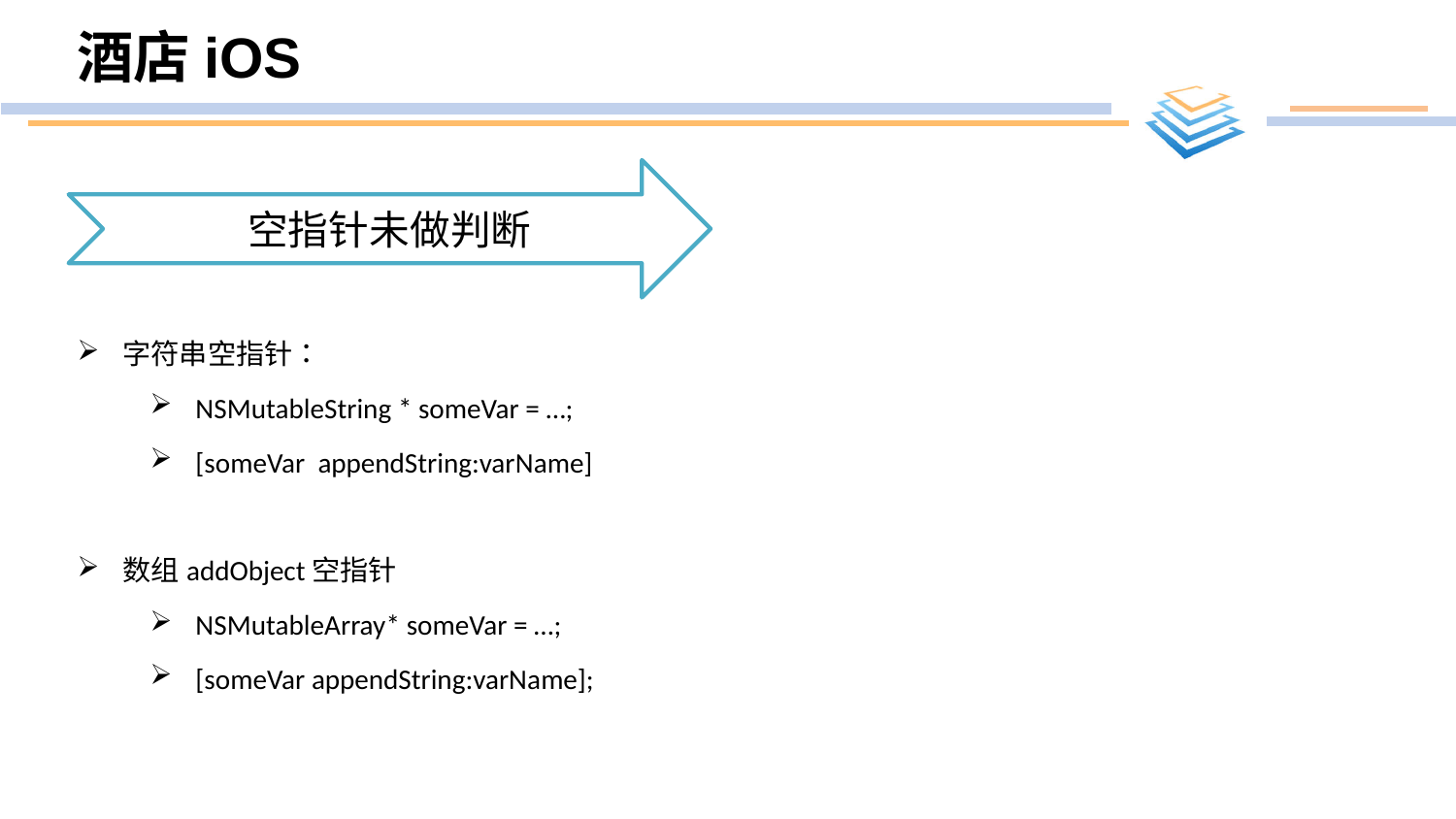

# 酒店iOS
空指针未做判断
字符串空指针：
NSMutableString * someVar = …;
[someVar  appendString:varName]

数组addObject空指针
NSMutableArray* someVar = …;
[someVar appendString:varName];